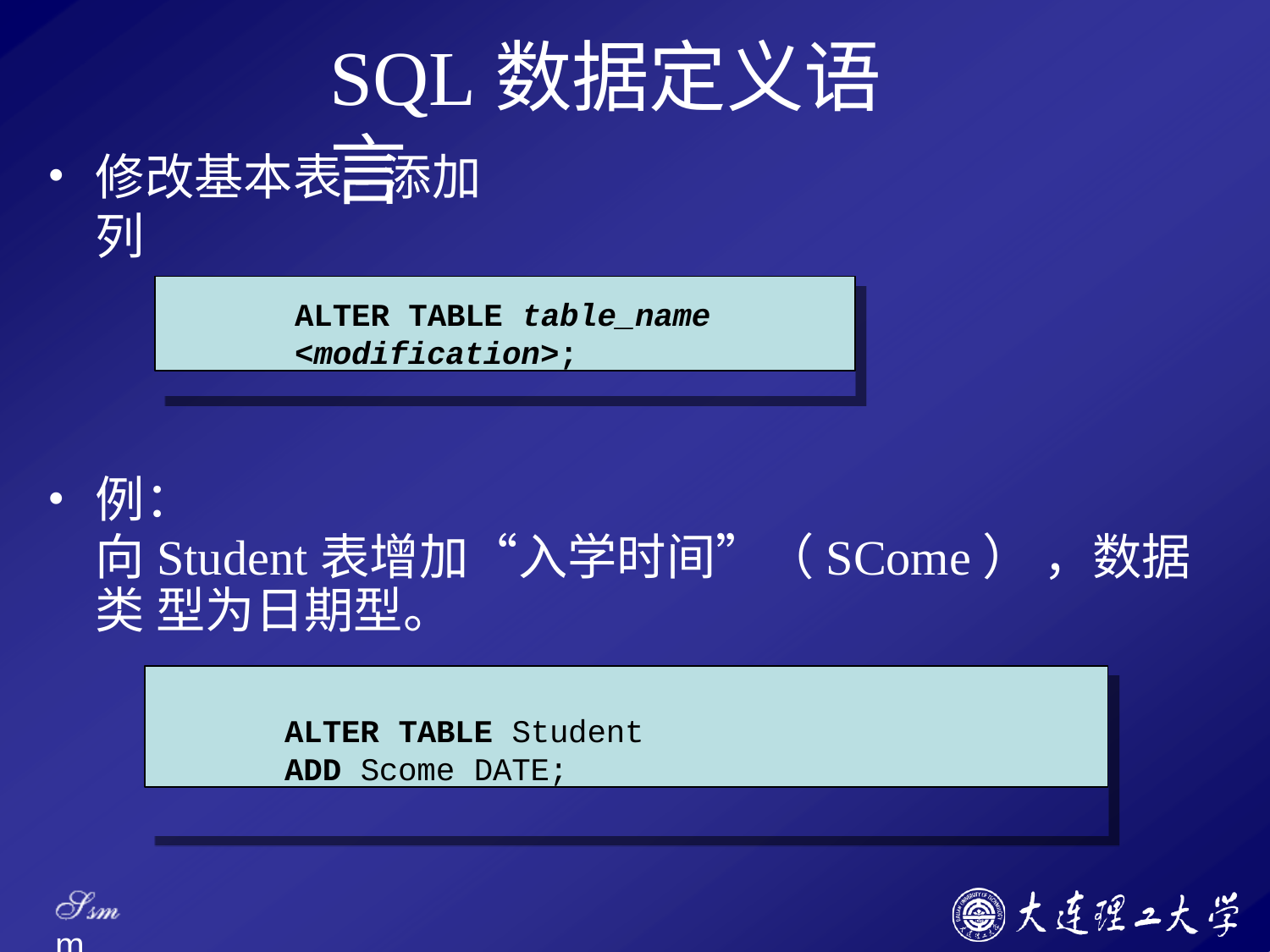

# SQL数据定义语言
修改基本表-添加列
ALTER TABLE table_name
<modification>;

例：
向Student表增加“入学时间”（SCome） ，数据类 型为日期型。

ALTER TABLE Student
ADD Scome DATE;

Ssm